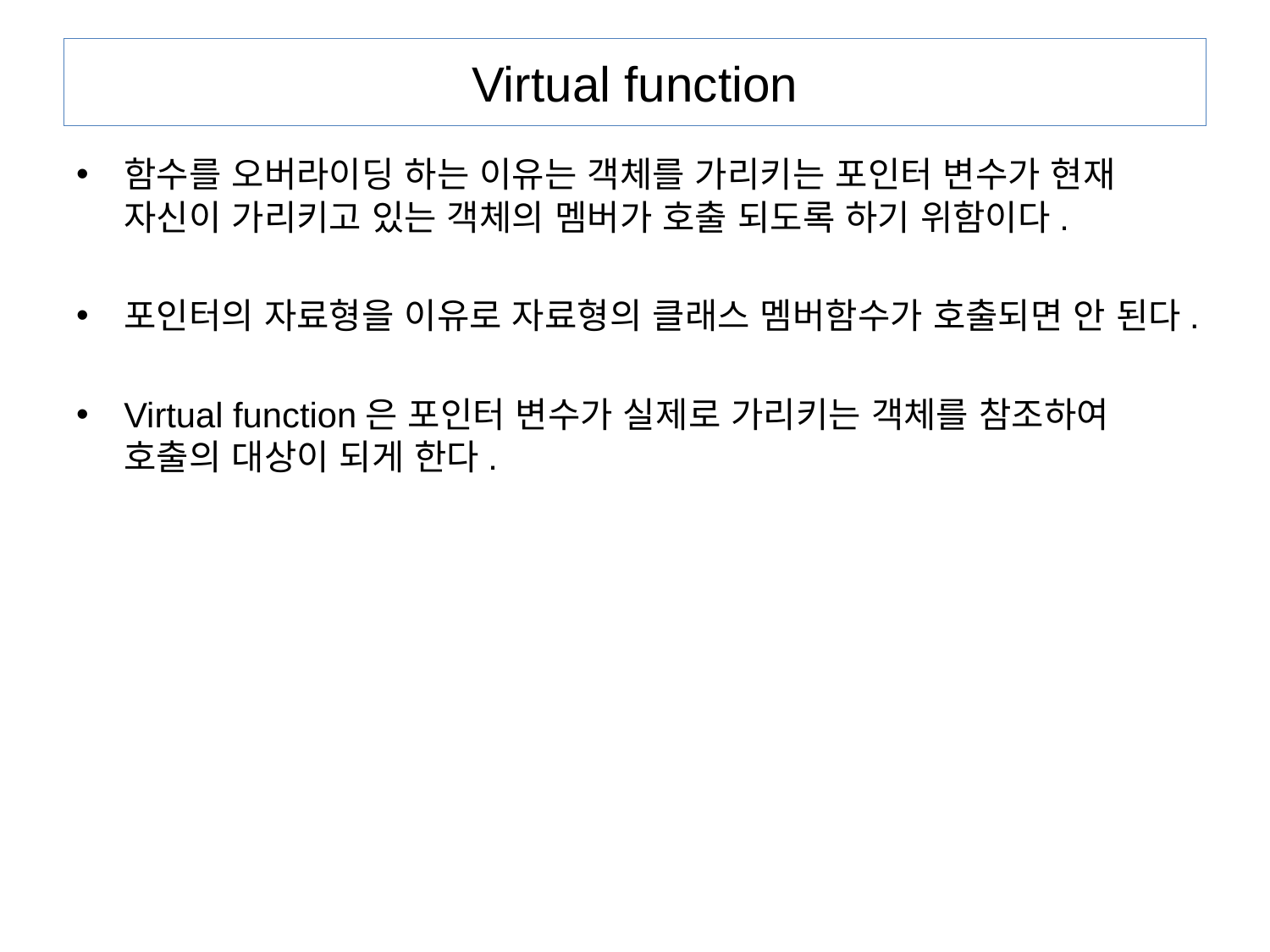

# Virtual function
함수를 오버라이딩 하는 이유는 객체를 가리키는 포인터 변수가 현재 자신이 가리키고 있는 객체의 멤버가 호출 되도록 하기 위함이다.

포인터의 자료형을 이유로 자료형의 클래스 멤버함수가 호출되면 안 된다.

Virtual function은 포인터 변수가 실제로 가리키는 객체를 참조하여 호출의 대상이 되게 한다.